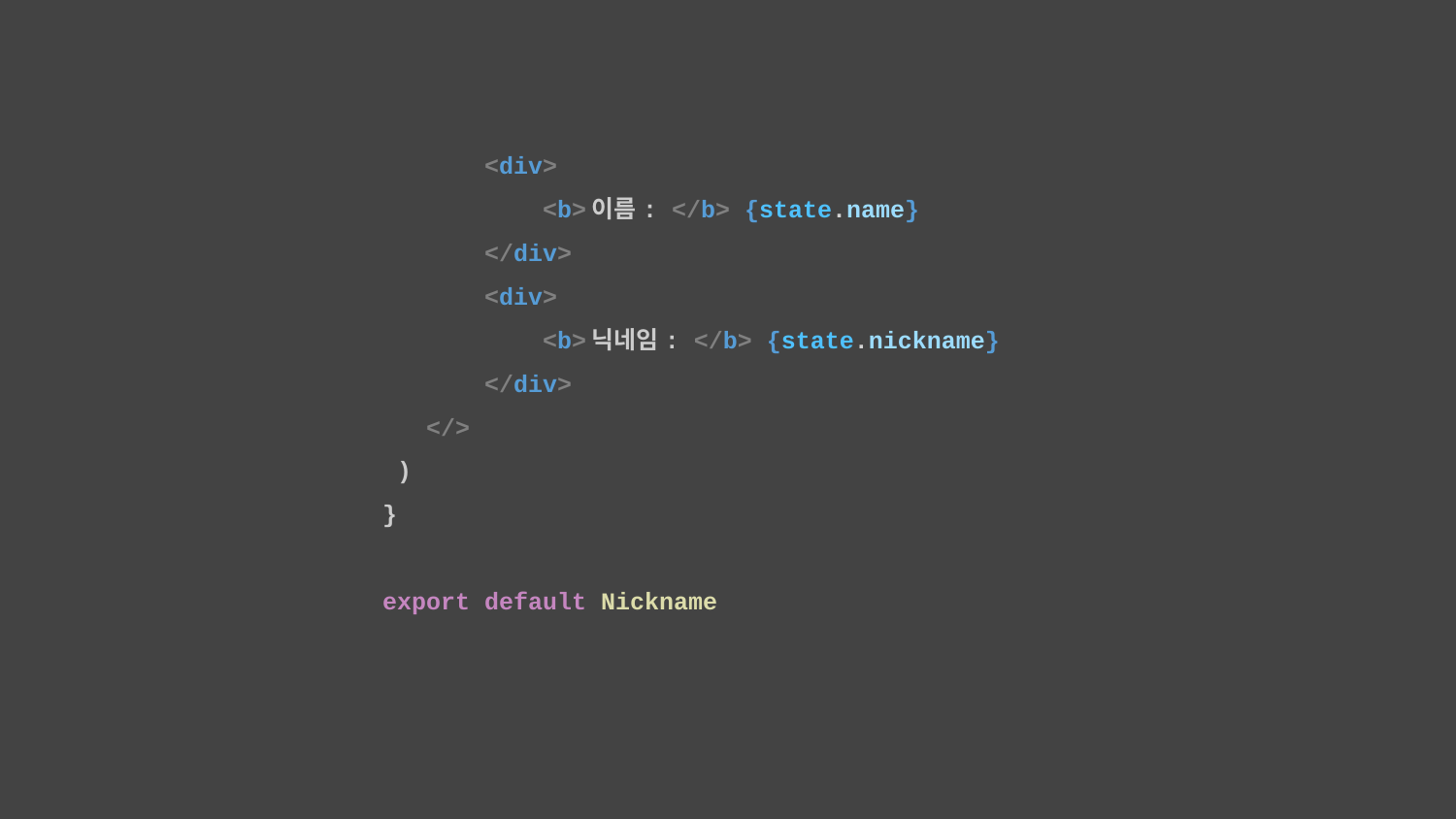

<div>
           <b>이름: </b> {state.name}
       </div>
       <div>
           <b>닉네임: </b> {state.nickname}
       </div>
   </>
 )
}

export default Nickname